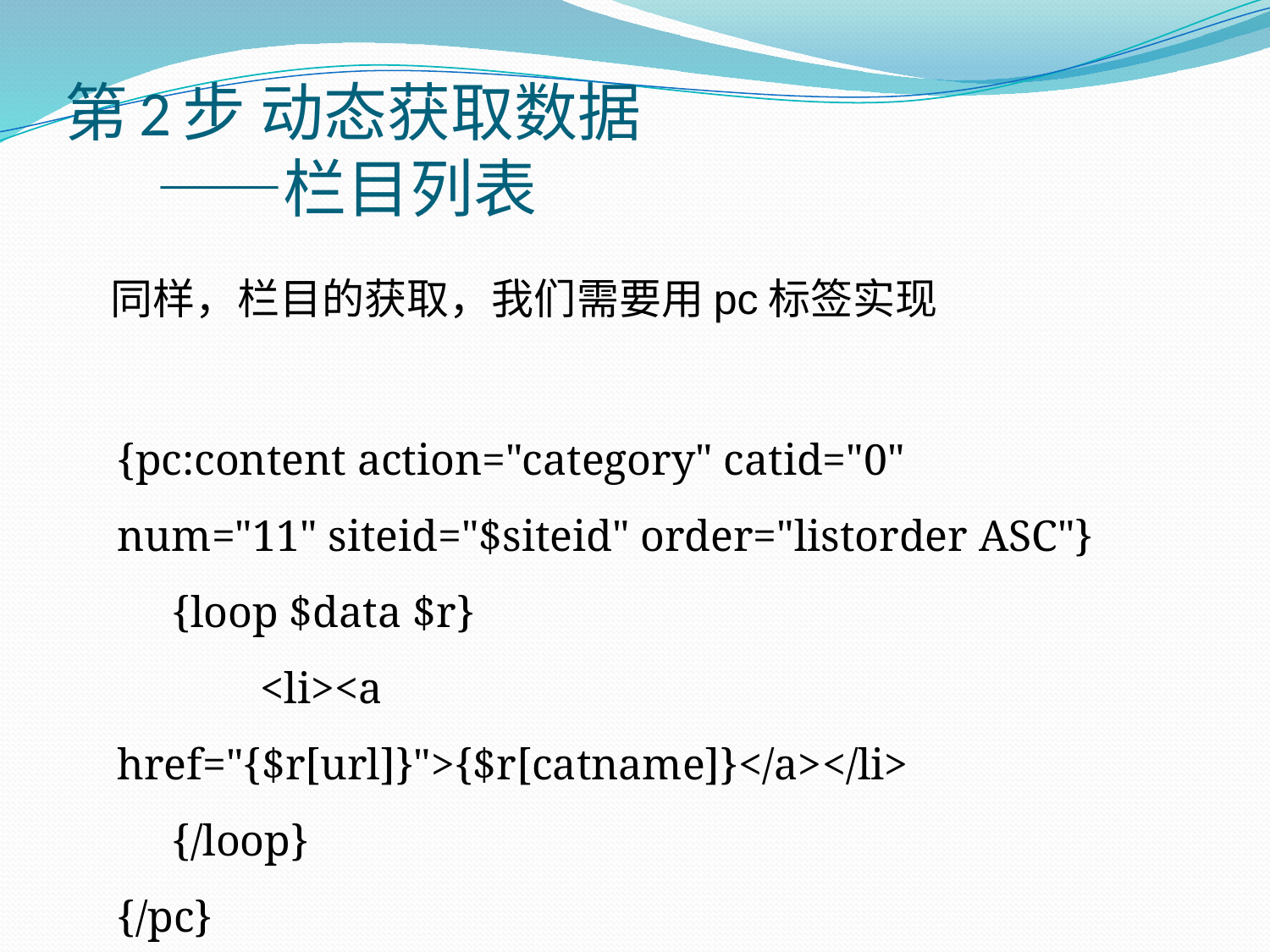

# 第2步 动态获取数据 ——栏目列表
同样，栏目的获取，我们需要用pc标签实现
{pc:content action="category" catid="0" num="11" siteid="$siteid" order="listorder ASC"}
     {loop $data $r}
             <li><a href="{$r[url]}">{$r[catname]}</a></li>
     {/loop}
{/pc}